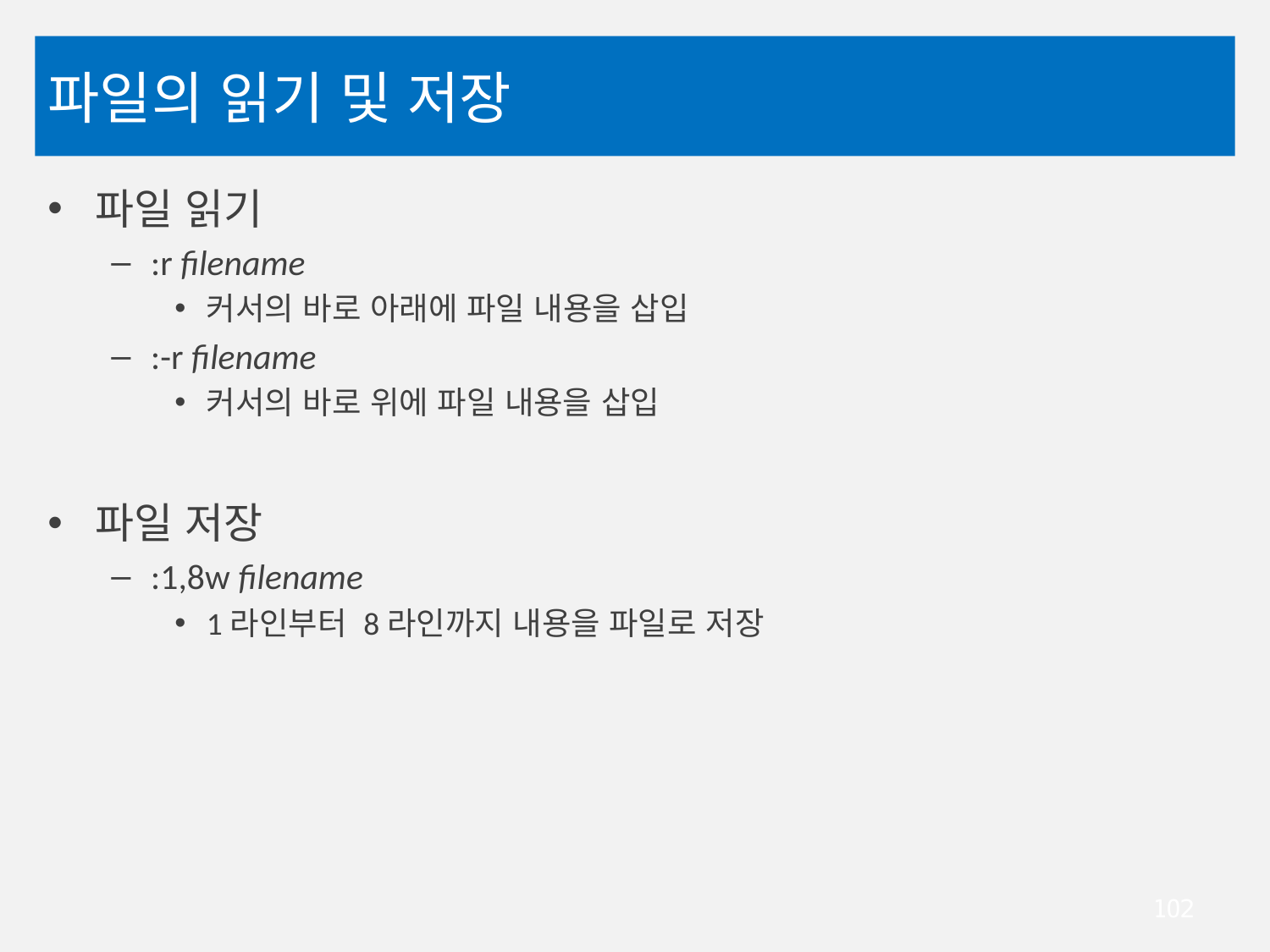

# 파일의 읽기 및 저장
파일 읽기
:r filename
커서의 바로 아래에 파일 내용을 삽입
:-r filename
커서의 바로 위에 파일 내용을 삽입

파일 저장
:1,8w filename
1라인부터 8라인까지 내용을 파일로 저장
102